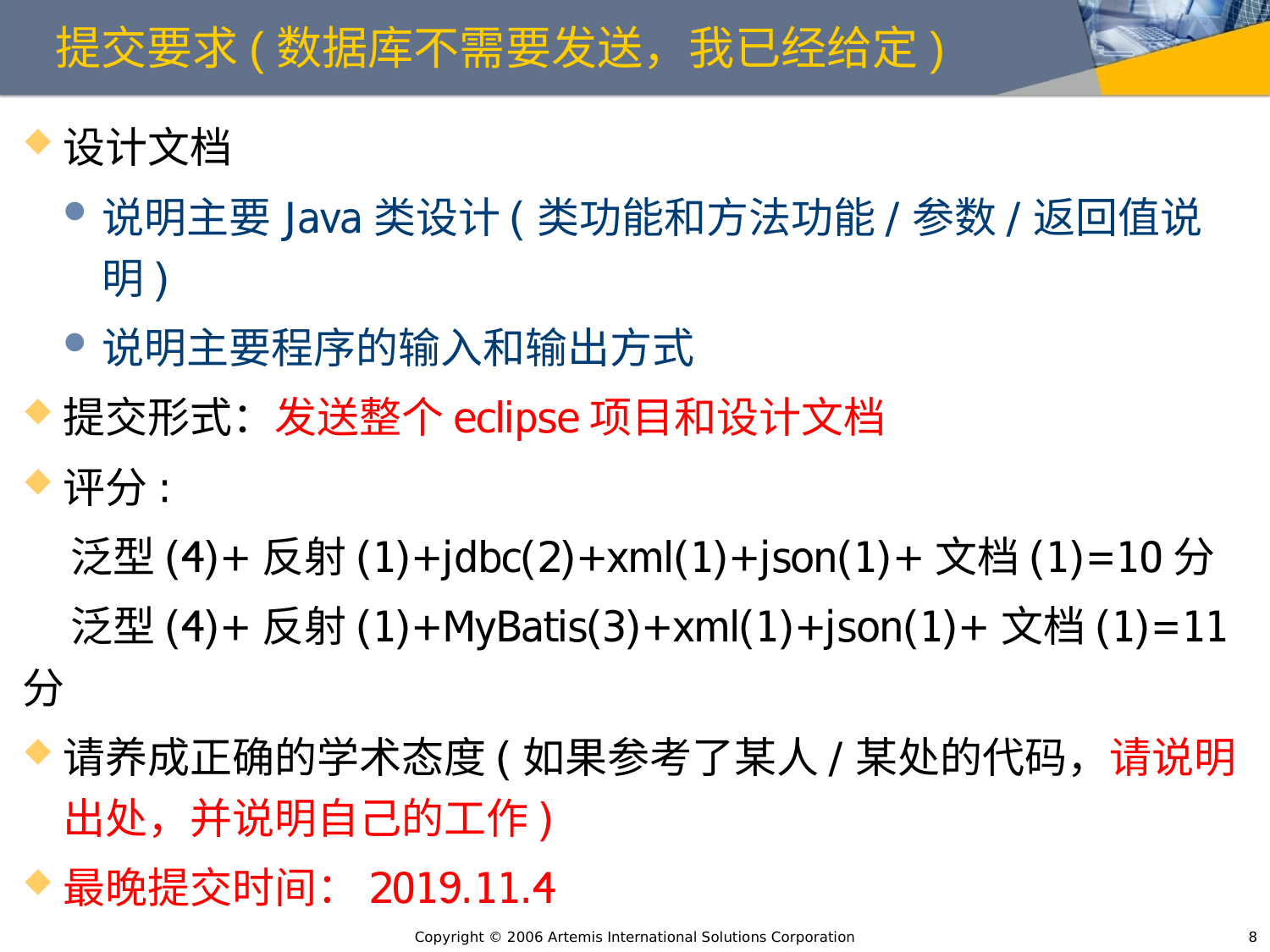

# 提交要求(数据库不需要发送，我已经给定)
设计文档
说明主要Java类设计(类功能和方法功能/参数/返回值说明)
说明主要程序的输入和输出方式
提交形式：发送整个eclipse项目和设计文档
评分:
    泛型(4)+反射(1)+jdbc(2)+xml(1)+json(1)+文档(1)=10分
    泛型(4)+反射(1)+MyBatis(3)+xml(1)+json(1)+文档(1)=11分
请养成正确的学术态度(如果参考了某人/某处的代码，请说明出处，并说明自己的工作)
最晚提交时间：2019.11.4